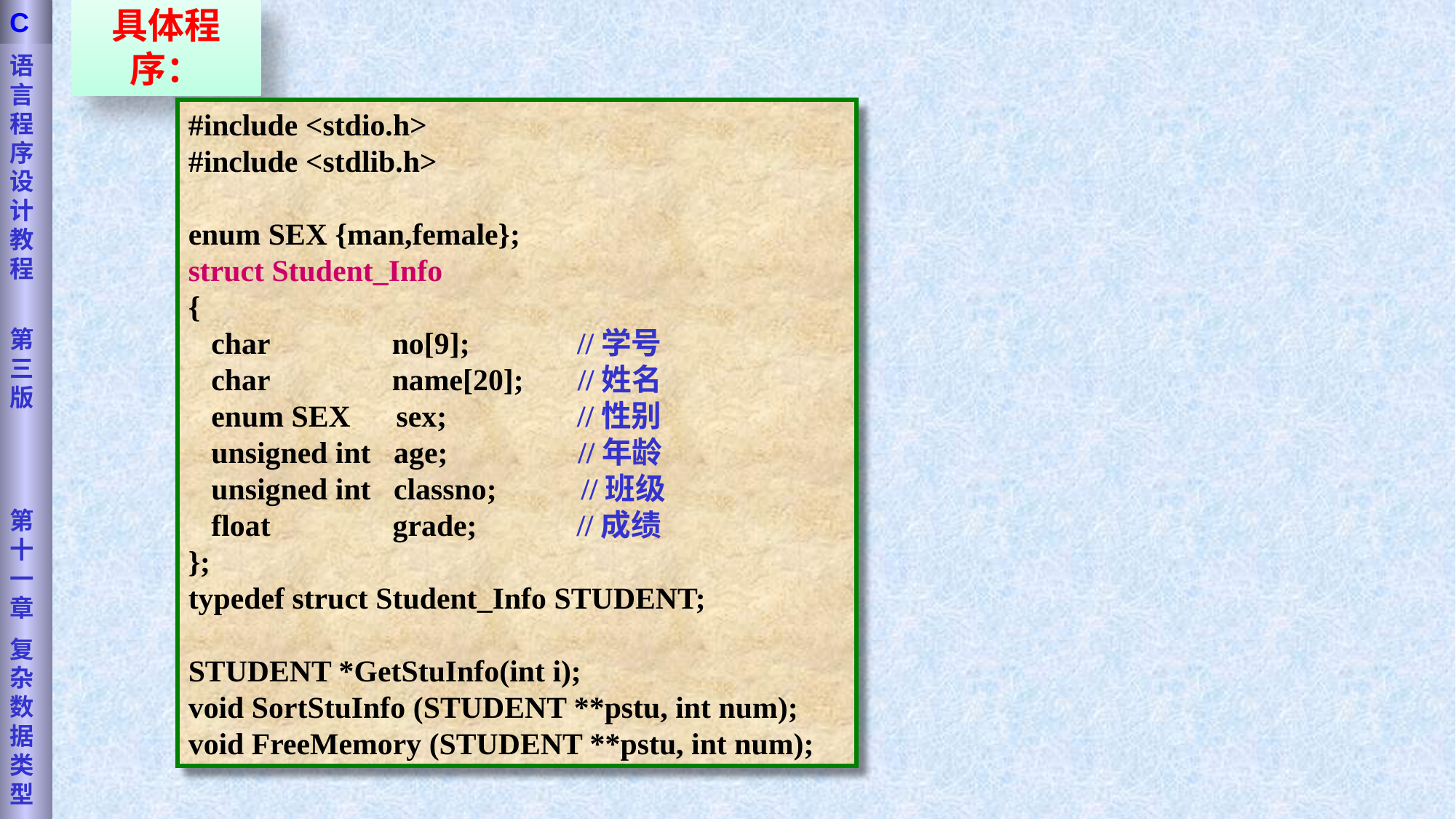

语言程序设计教程
第三版

第十一章
复杂数据类型
C
具体程序：
#include <stdio.h>
#include <stdlib.h>

enum SEX {man,female};
struct Student_Info
{
   char                no[9];              //学号
   char                name[20];       //姓名
   enum SEX      sex;                 //性别
   unsigned int   age;                 //年龄
   unsigned int   classno;           //班级
   float                grade;             //成绩
};
typedef struct Student_Info STUDENT;

STUDENT *GetStuInfo(int i);
void SortStuInfo (STUDENT **pstu, int num);
void FreeMemory (STUDENT **pstu, int num);